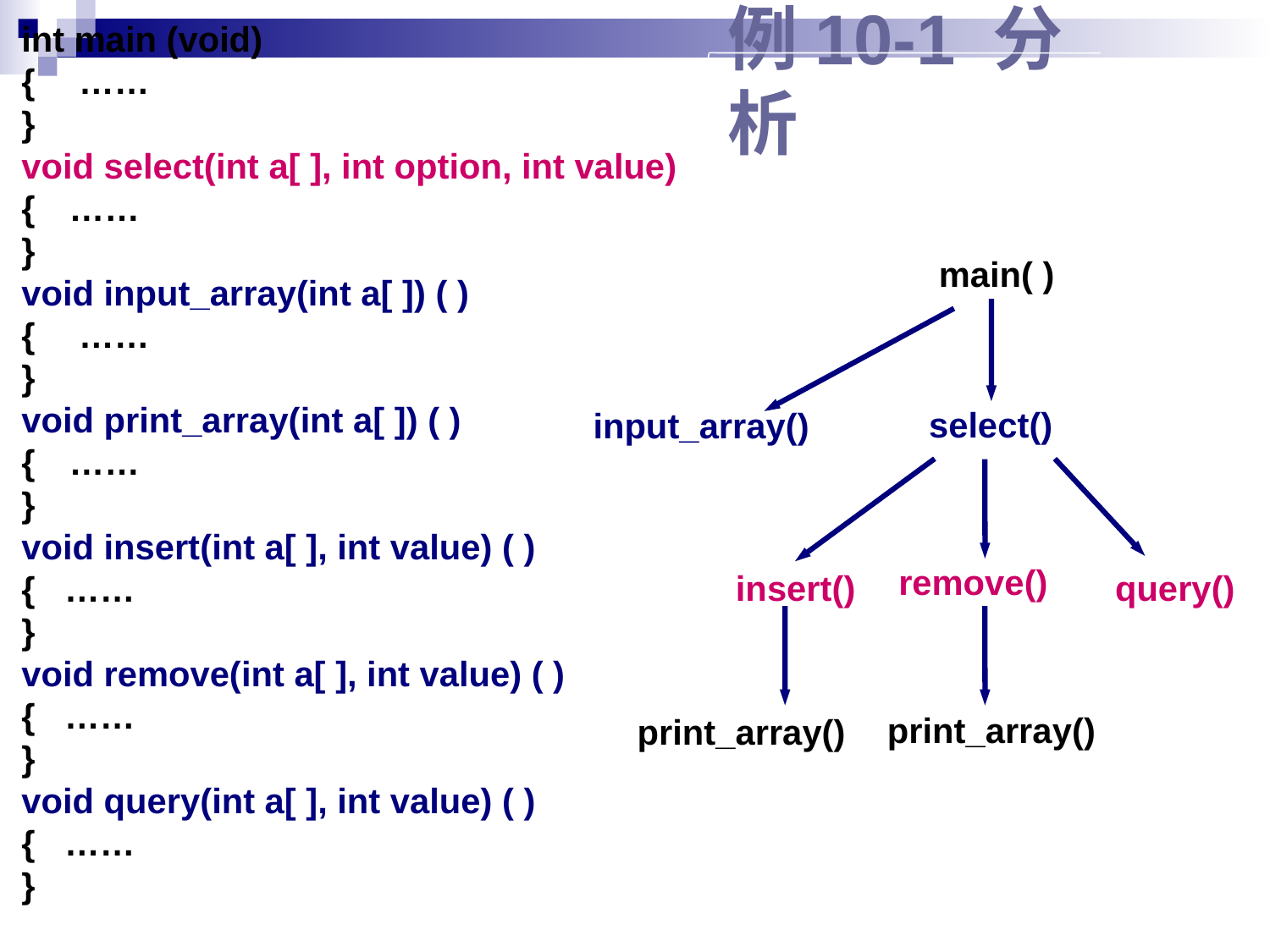

int main (void)
{	 ……
}
void select(int a[ ], int option, int value)
{	……
}
void input_array(int a[ ]) ( )
{	 ……
}
void print_array(int a[ ]) ( )
{	……
}
void insert(int a[ ], int value) ( )
{   ……
}
void remove(int a[ ], int value) ( )
{   ……
}
void query(int a[ ], int value) ( )
{   ……
}
# 例10-1 分析

main( )

select()
input_array()

remove()
insert()
query()

print_array()
print_array()